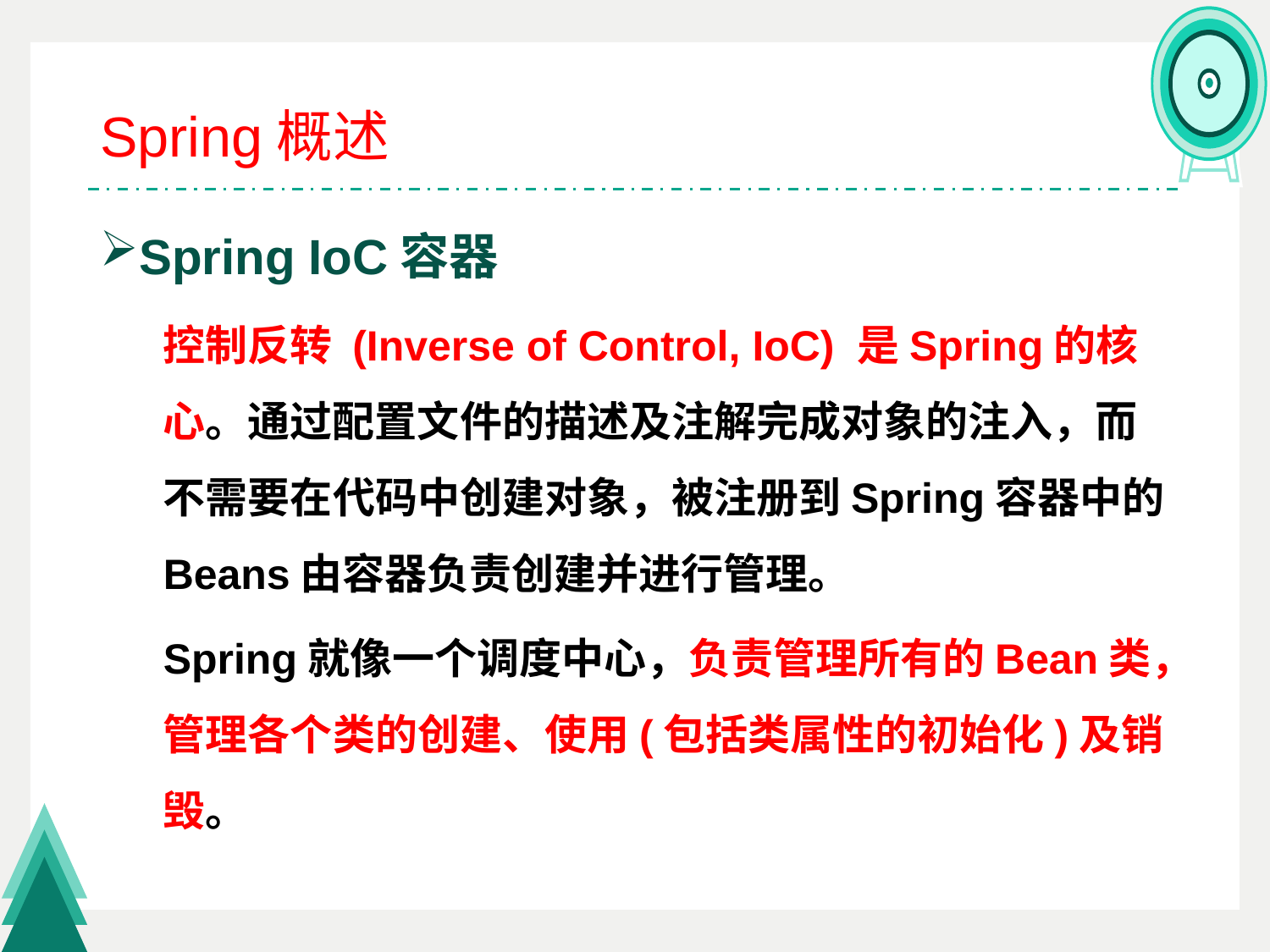

# Spring概述
Spring IoC容器
控制反转 (Inverse of Control, IoC) 是Spring的核心。通过配置文件的描述及注解完成对象的注入，而不需要在代码中创建对象，被注册到Spring容器中的Beans由容器负责创建并进行管理。
Spring就像一个调度中心，负责管理所有的Bean类，管理各个类的创建、使用(包括类属性的初始化)及销毁。